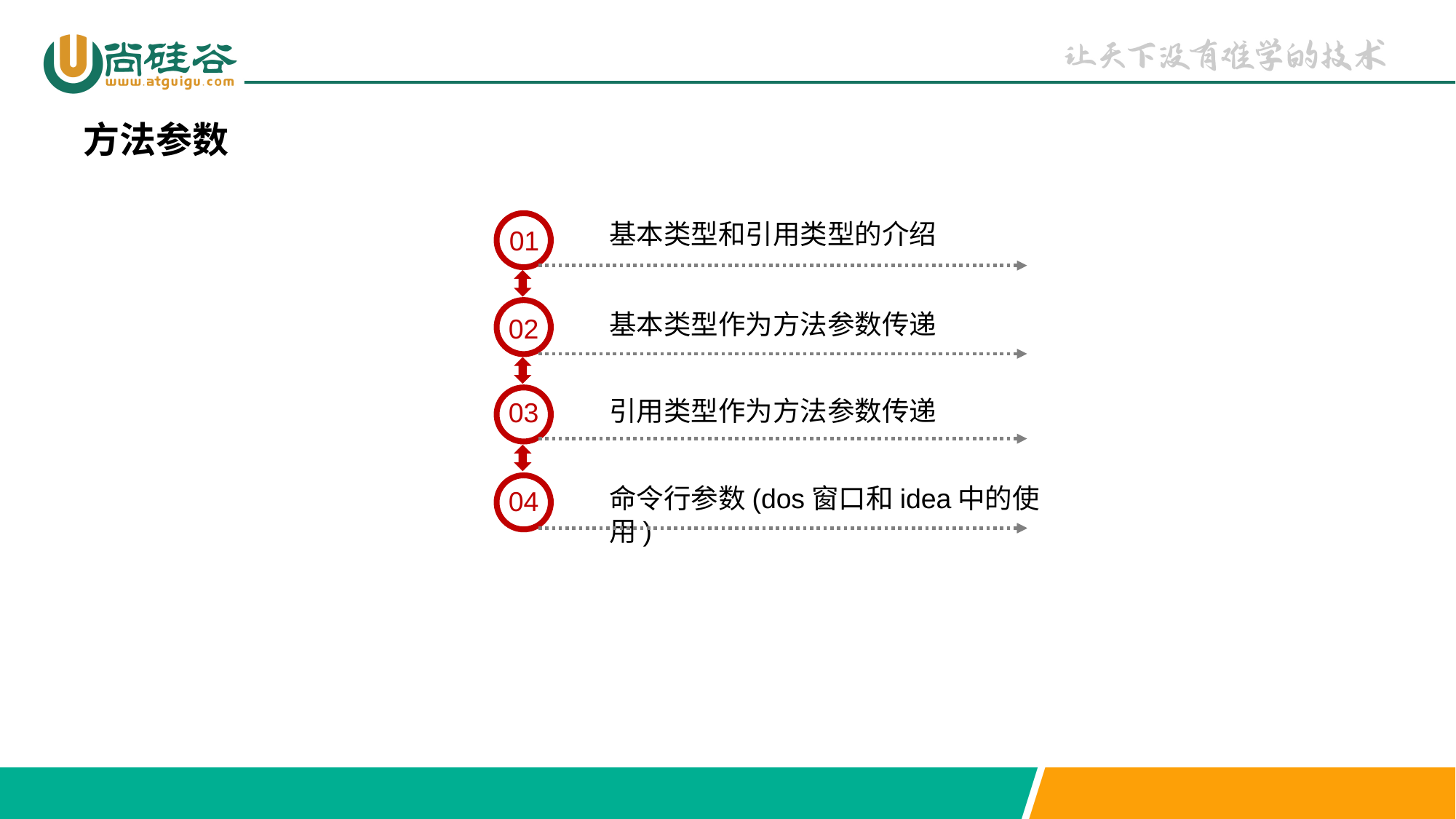

方法参数

基本类型和引用类型的介绍
01

基本类型作为方法参数传递
02

引用类型作为方法参数传递
03

命令行参数(dos窗口和idea中的使用)
04